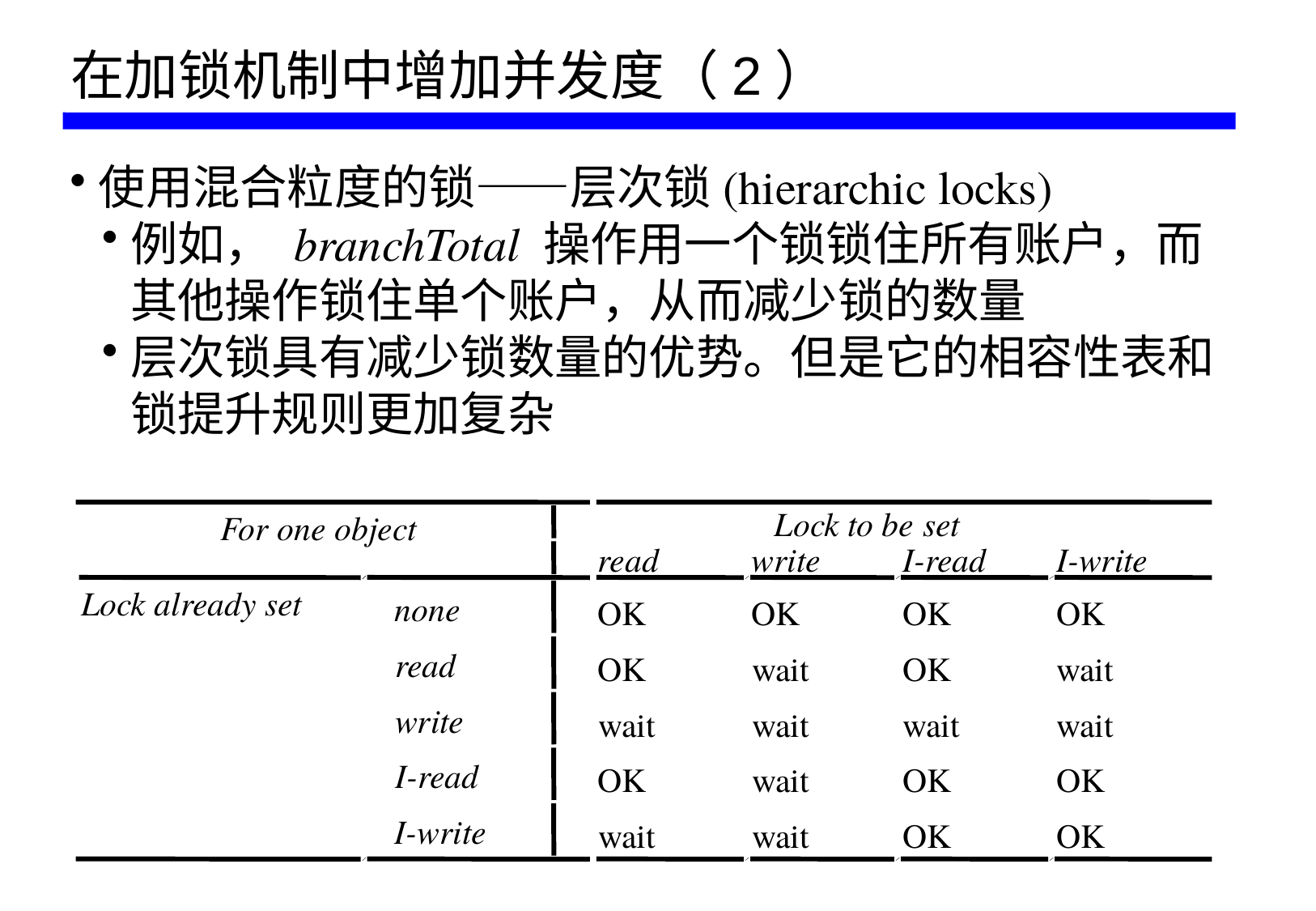

# 在加锁机制中增加并发度（2）
使用混合粒度的锁——层次锁(hierarchic locks)
例如， branchTotal 操作用一个锁锁住所有账户，而其他操作锁住单个账户，从而减少锁的数量
层次锁具有减少锁数量的优势。但是它的相容性表和锁提升规则更加复杂

Lock to be set

For one object
read
write
I-read
I-write

Lock already set
none
OK
OK
OK
OK

read
OK
wait
OK
wait

write
wait
wait
wait
wait

I-read
OK
wait
OK
OK

I-write
wait
wait
OK
OK